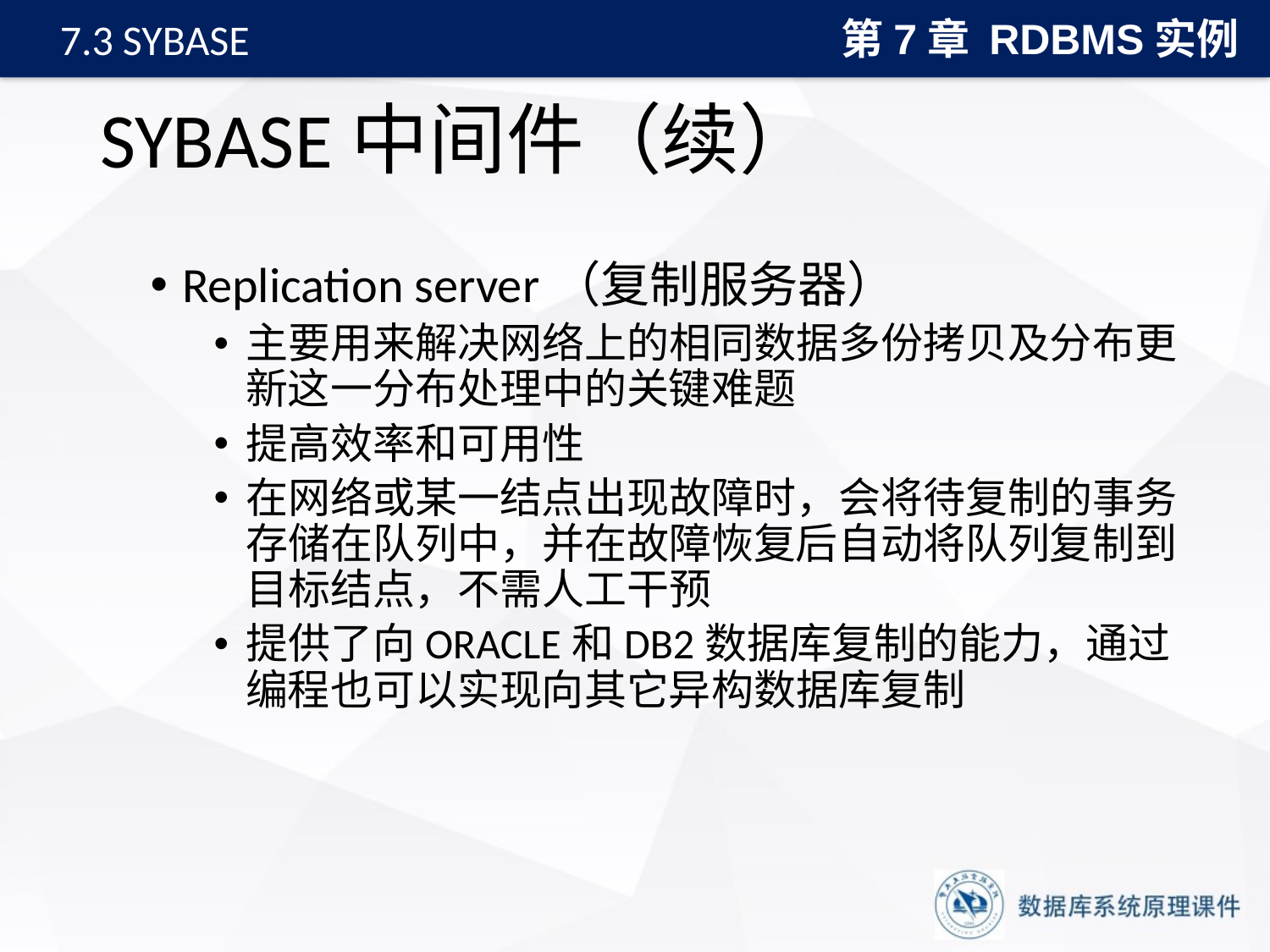

第7章 RDBMS实例
7.3 SYBASE
# SYBASE中间件（续）
Replication server（复制服务器）
主要用来解决网络上的相同数据多份拷贝及分布更新这一分布处理中的关键难题
提高效率和可用性
在网络或某一结点出现故障时，会将待复制的事务存储在队列中，并在故障恢复后自动将队列复制到目标结点，不需人工干预
提供了向ORACLE和DB2数据库复制的能力，通过编程也可以实现向其它异构数据库复制